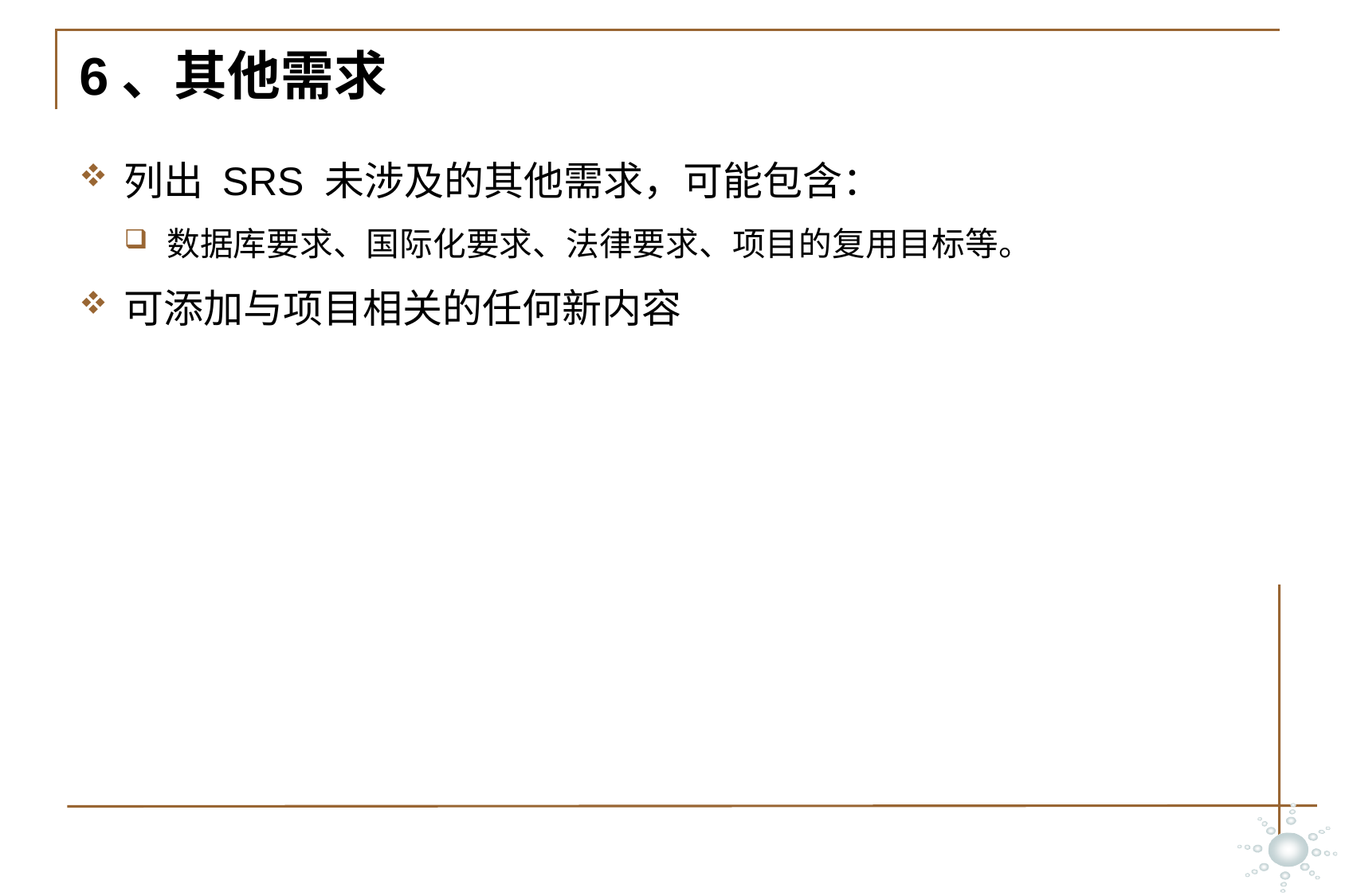

# 6、其他需求
列出 SRS 未涉及的其他需求，可能包含：
数据库要求、国际化要求、法律要求、项目的复用目标等。
可添加与项目相关的任何新内容
40